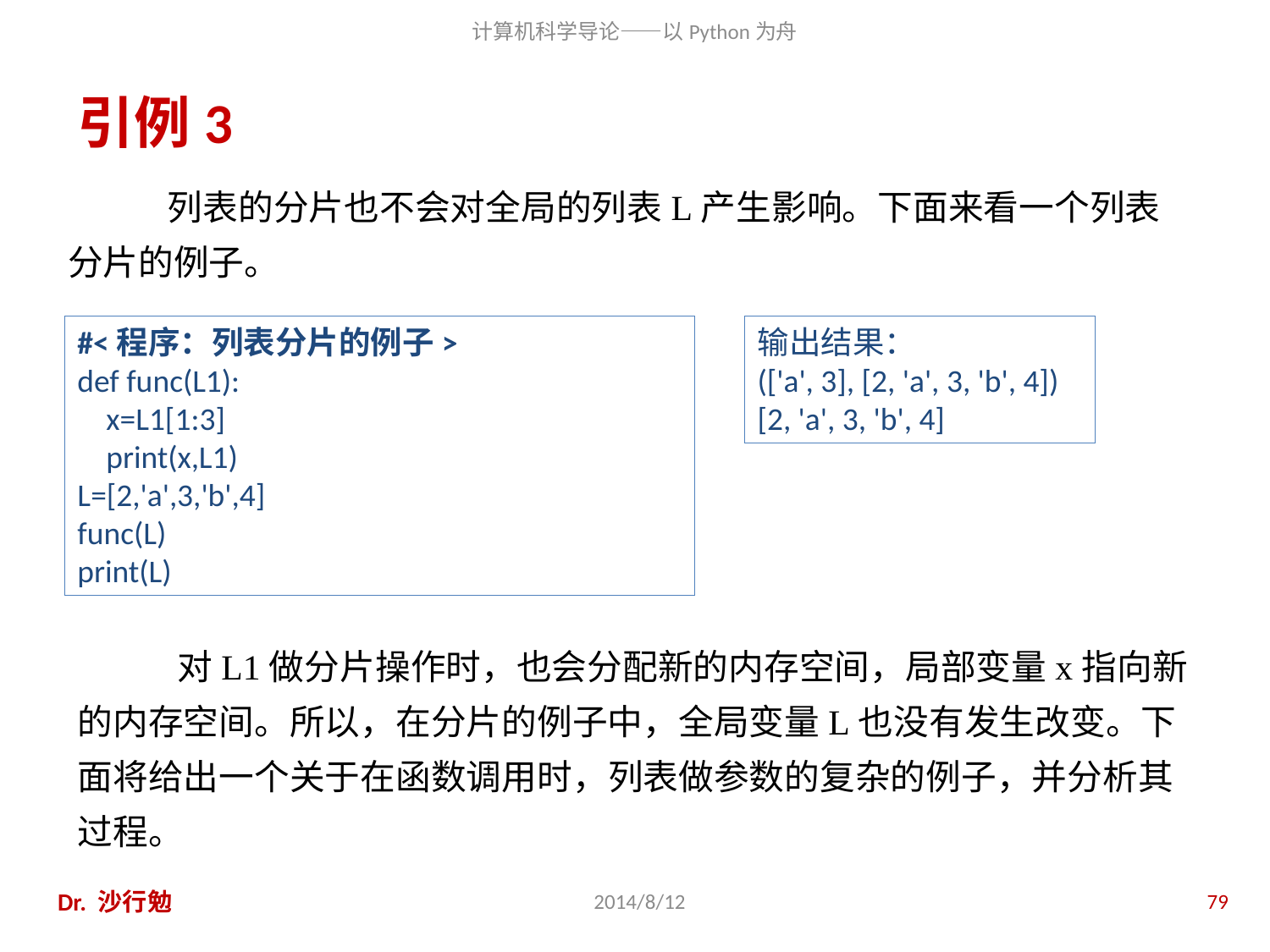

# 引例3
列表的分片也不会对全局的列表L产生影响。下面来看一个列表分片的例子。
#<程序：列表分片的例子>
def func(L1):
    x=L1[1:3]
    print(x,L1)
L=[2,'a',3,'b',4]
func(L)
print(L)
输出结果：
(['a', 3], [2, 'a', 3, 'b', 4])
[2, 'a', 3, 'b', 4]
对L1做分片操作时，也会分配新的内存空间，局部变量x指向新的内存空间。所以，在分片的例子中，全局变量L也没有发生改变。下面将给出一个关于在函数调用时，列表做参数的复杂的例子，并分析其过程。
Dr. 沙行勉
2014/8/12
79